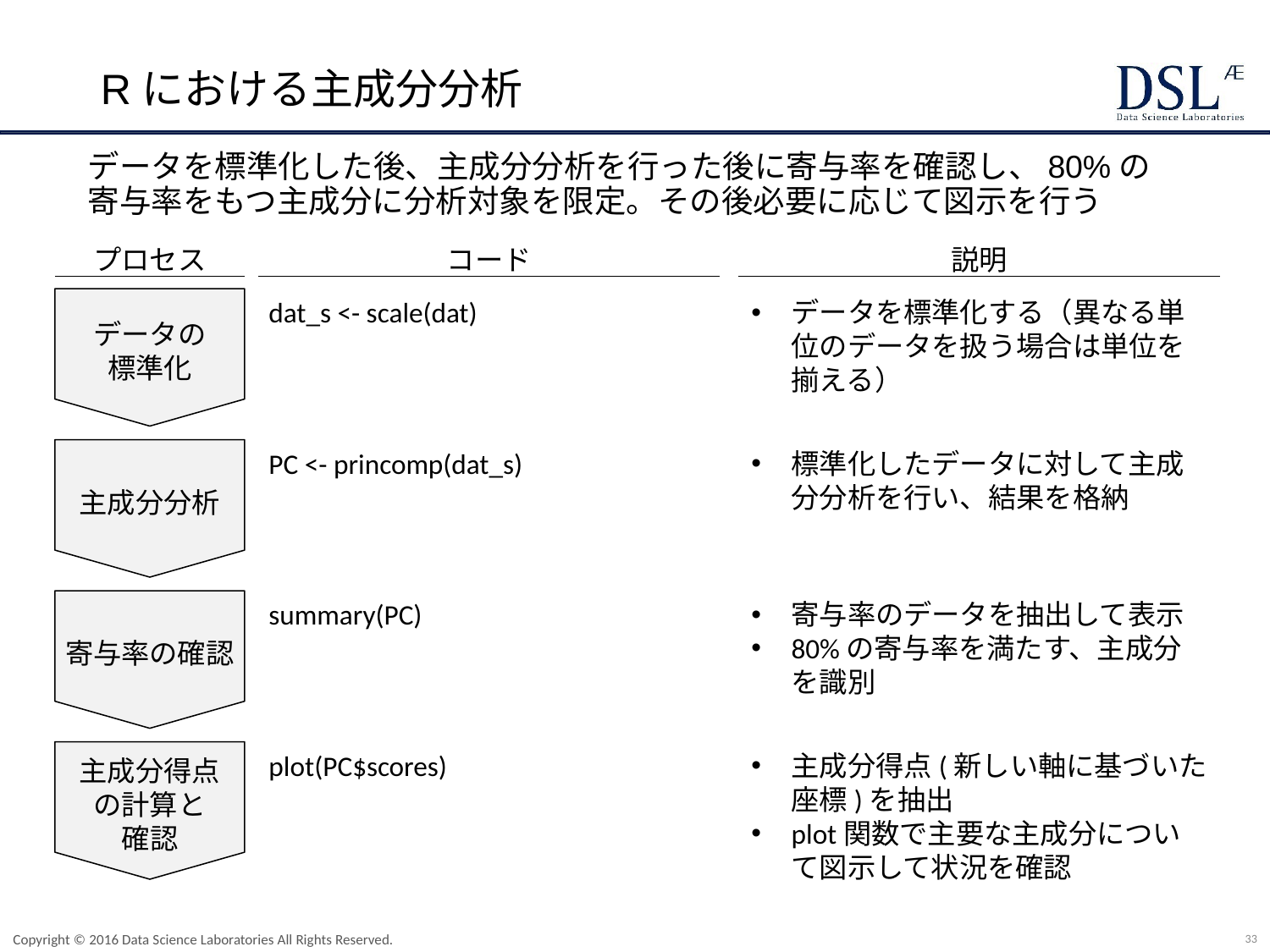

# Rにおける主成分分析
データを標準化した後、主成分分析を行った後に寄与率を確認し、80%の寄与率をもつ主成分に分析対象を限定。その後必要に応じて図示を行う
プロセス
コード
説明
データの
標準化
dat_s <- scale(dat)
データを標準化する（異なる単位のデータを扱う場合は単位を揃える）
主成分分析
PC <- princomp(dat_s)
標準化したデータに対して主成分分析を行い、結果を格納
寄与率の確認
summary(PC)
寄与率のデータを抽出して表示
80%の寄与率を満たす、主成分を識別
主成分得点
の計算と
確認
plot(PC$scores)
主成分得点(新しい軸に基づいた座標)を抽出
plot関数で主要な主成分について図示して状況を確認
33
Copyright © 2016 Data Science Laboratories All Rights Reserved.